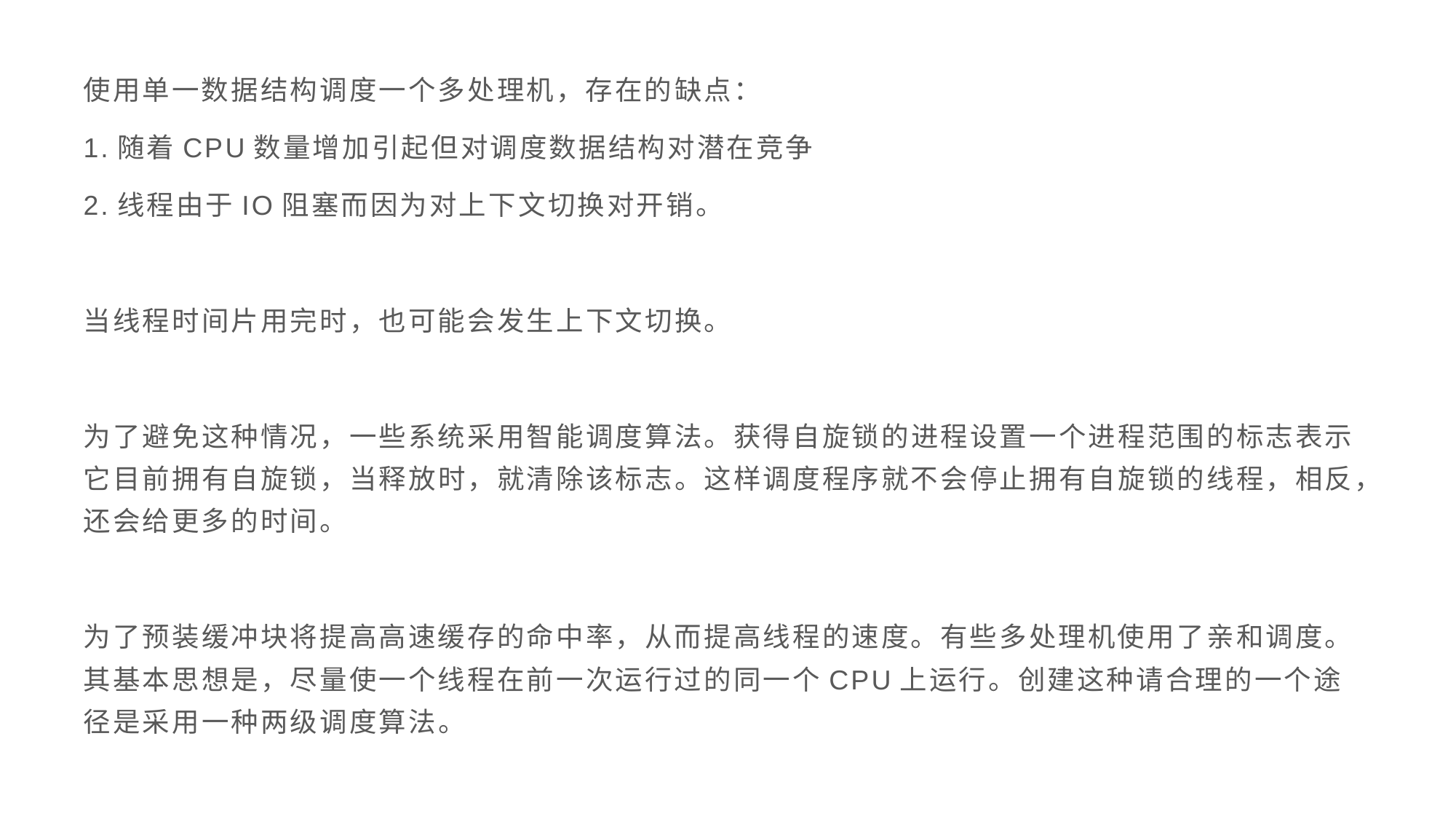

使用单一数据结构调度一个多处理机，存在的缺点：
1.随着CPU数量增加引起但对调度数据结构对潜在竞争
2.线程由于IO阻塞而因为对上下文切换对开销。

当线程时间片用完时，也可能会发生上下文切换。

为了避免这种情况，一些系统采用智能调度算法。获得自旋锁的进程设置一个进程范围的标志表示它目前拥有自旋锁，当释放时，就清除该标志。这样调度程序就不会停止拥有自旋锁的线程，相反，还会给更多的时间。

为了预装缓冲块将提高高速缓存的命中率，从而提高线程的速度。有些多处理机使用了亲和调度。其基本思想是，尽量使一个线程在前一次运行过的同一个CPU上运行。创建这种请合理的一个途径是采用一种两级调度算法。